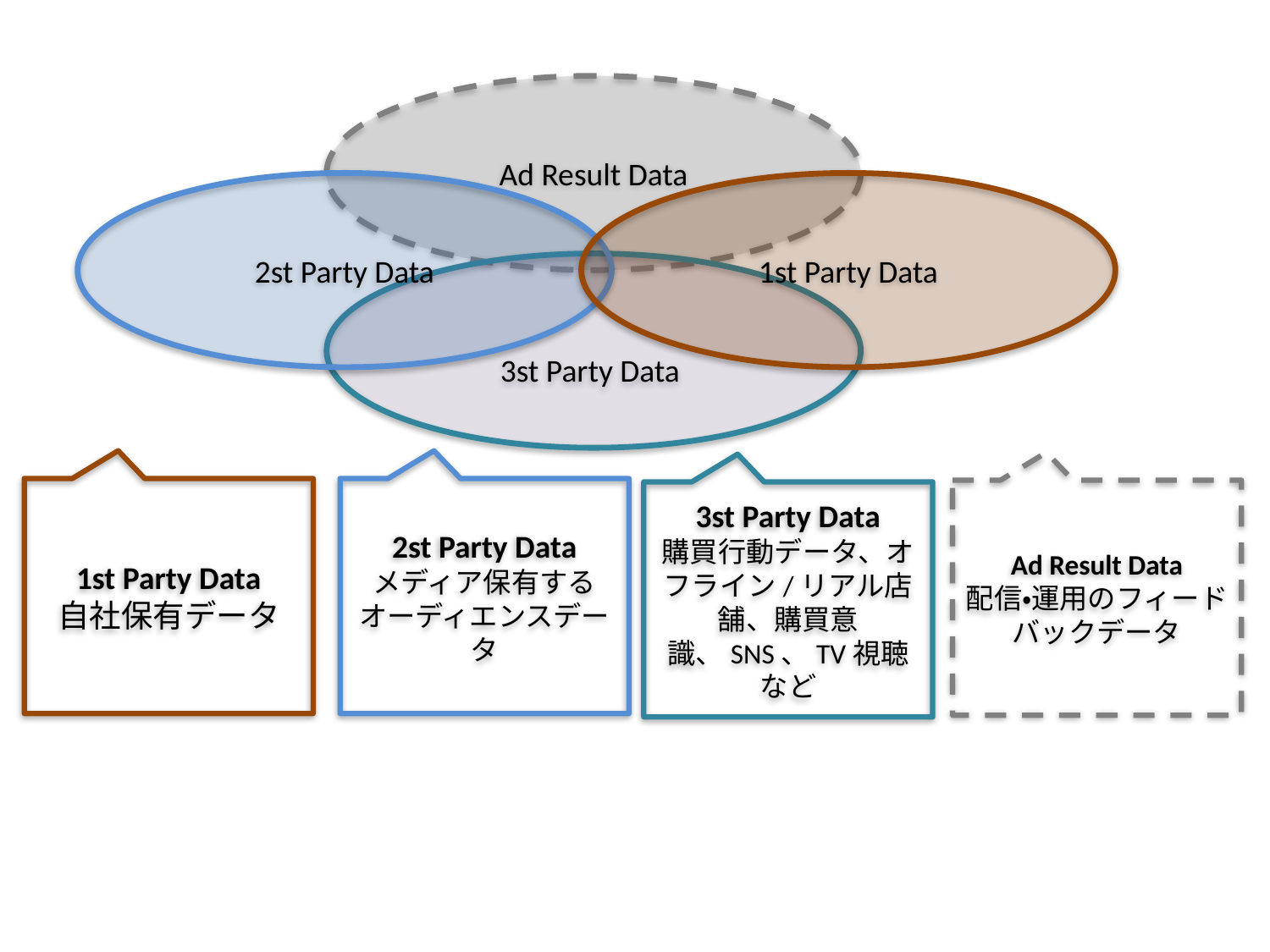

Ad Result Data
2st Party Data
1st Party Data

3st Party Data
1st Party Data
自社保有データ
2st Party Data
メディア保有するオーディエンスデータ
Ad Result Data
配信・運用のフィードバックデータ
3st Party Data
購買行動データ、オフライン/リアル店舗、購買意識、SNS、TV視聴など